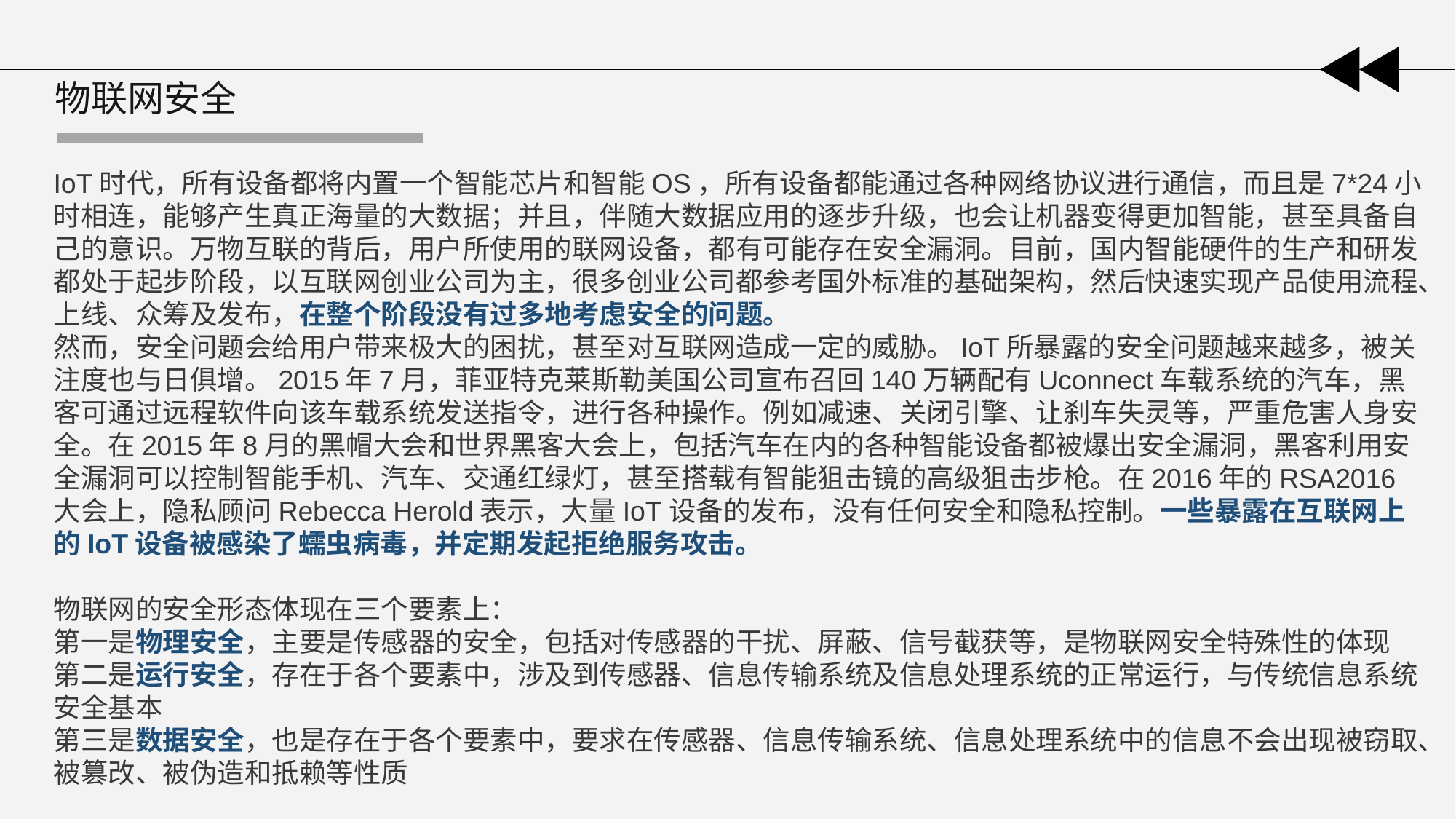

物联网安全
IoT时代，所有设备都将内置一个智能芯片和智能OS，所有设备都能通过各种网络协议进行通信，而且是7*24小时相连，能够产生真正海量的大数据；并且，伴随大数据应用的逐步升级，也会让机器变得更加智能，甚至具备自己的意识。万物互联的背后，用户所使用的联网设备，都有可能存在安全漏洞。目前，国内智能硬件的生产和研发都处于起步阶段，以互联网创业公司为主，很多创业公司都参考国外标准的基础架构，然后快速实现产品使用流程、上线、众筹及发布，在整个阶段没有过多地考虑安全的问题。
然而，安全问题会给用户带来极大的困扰，甚至对互联网造成一定的威胁。IoT所暴露的安全问题越来越多，被关注度也与日俱增。2015年7月，菲亚特克莱斯勒美国公司宣布召回140万辆配有Uconnect车载系统的汽车，黑客可通过远程软件向该车载系统发送指令，进行各种操作。例如减速、关闭引擎、让刹车失灵等，严重危害人身安全。在2015年8月的黑帽大会和世界黑客大会上，包括汽车在内的各种智能设备都被爆出安全漏洞，黑客利用安全漏洞可以控制智能手机、汽车、交通红绿灯，甚至搭载有智能狙击镜的高级狙击步枪。在2016年的RSA2016大会上，隐私顾问Rebecca Herold表示，大量IoT设备的发布，没有任何安全和隐私控制。一些暴露在互联网上的IoT设备被感染了蠕虫病毒，并定期发起拒绝服务攻击。

物联网的安全形态体现在三个要素上：
第一是物理安全，主要是传感器的安全，包括对传感器的干扰、屏蔽、信号截获等，是物联网安全特殊性的体现
第二是运行安全，存在于各个要素中，涉及到传感器、信息传输系统及信息处理系统的正常运行，与传统信息系统安全基本
第三是数据安全，也是存在于各个要素中，要求在传感器、信息传输系统、信息处理系统中的信息不会出现被窃取、被篡改、被伪造和抵赖等性质